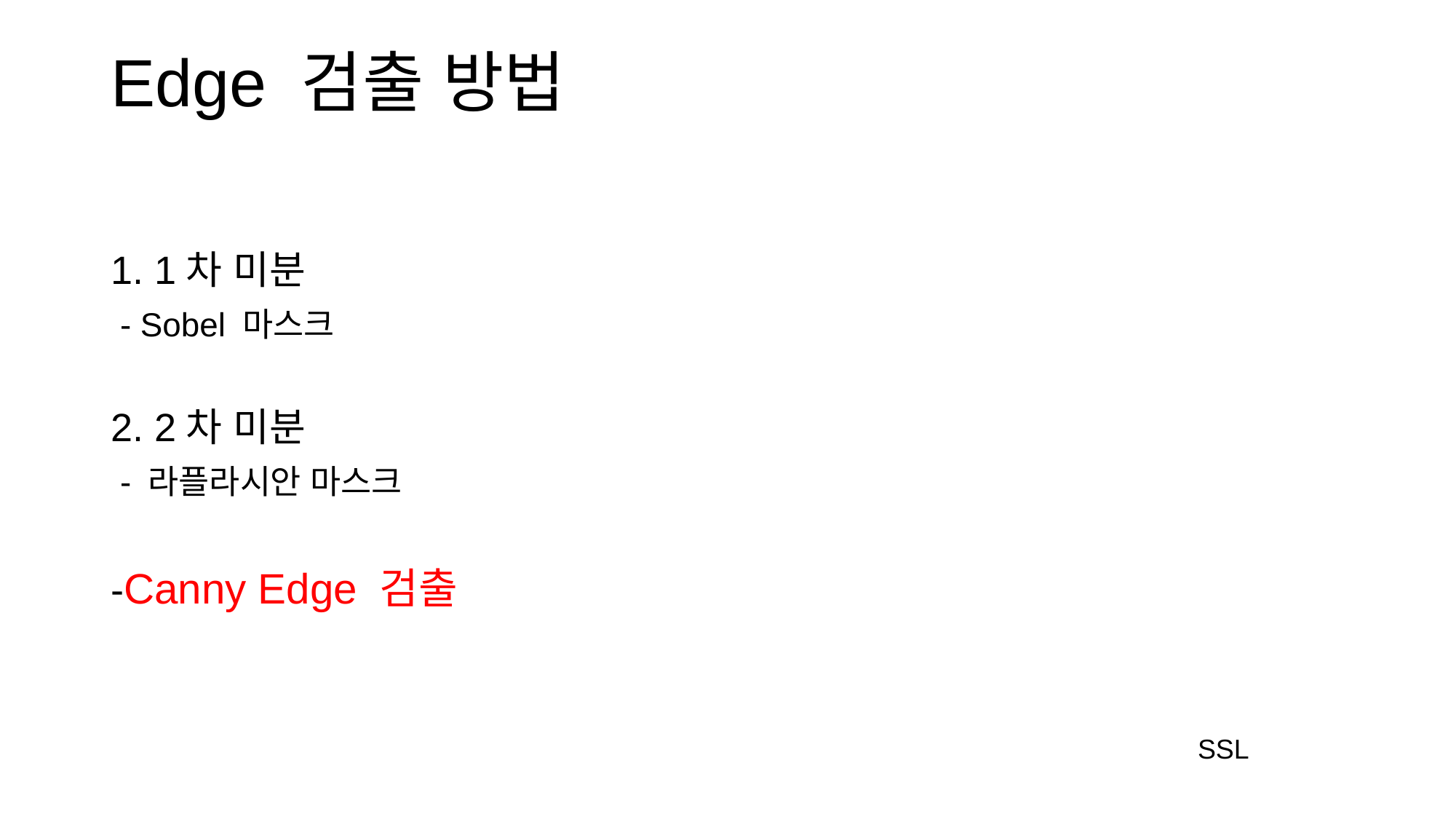

# Edge 검출 방법

1. 1차 미분
 - Sobel 마스크

2. 2차 미분
 - 라플라시안 마스크

-Canny Edge 검출